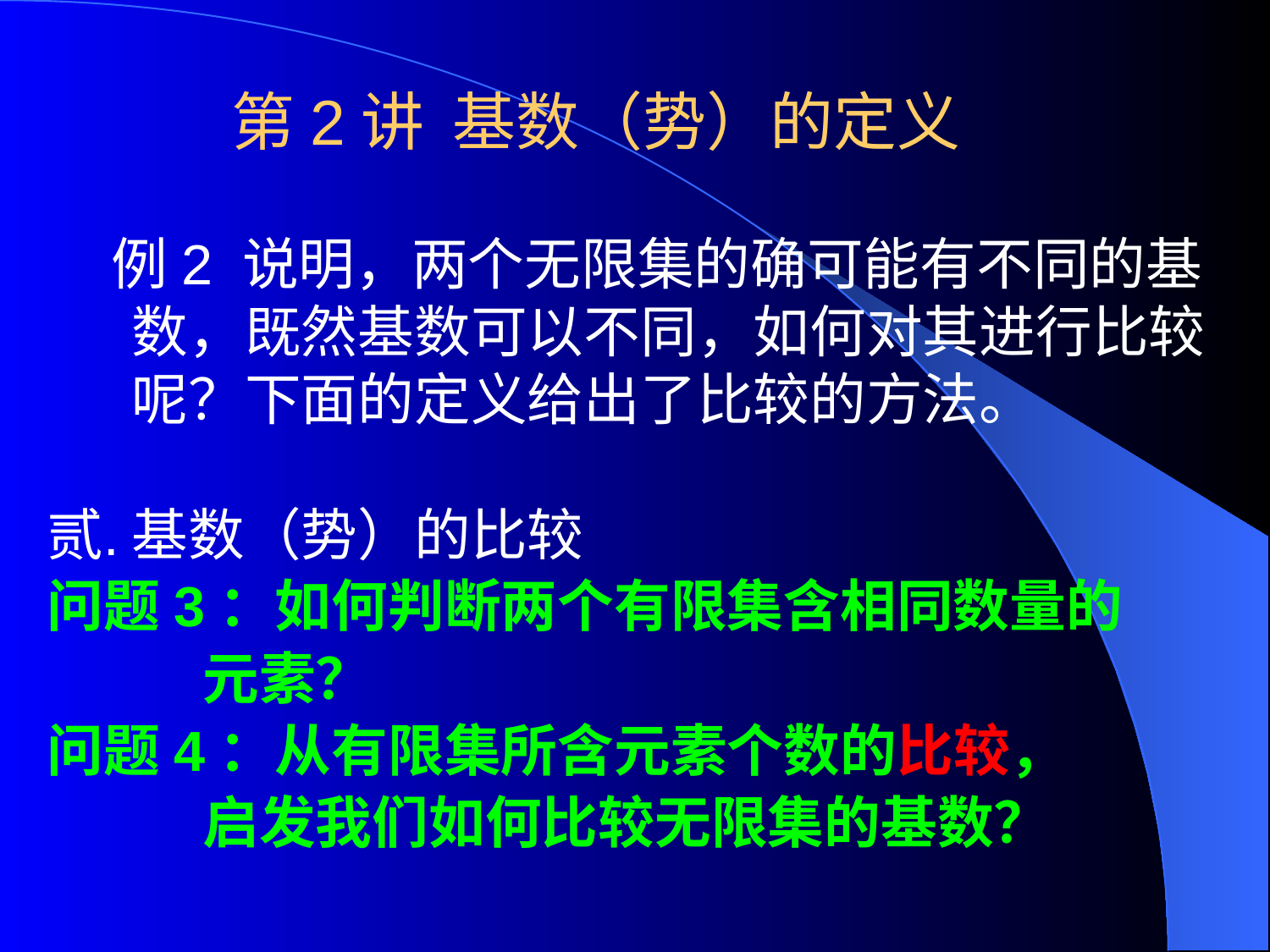

第2讲  基数（势）的定义
    例2 说明，两个无限集的确可能有不同的基数，既然基数可以不同，如何对其进行比较呢？下面的定义给出了比较的方法。

基数（势）的比较
问题3：如何判断两个有限集含相同数量的
           元素？
问题4：从有限集所含元素个数的比较，
           启发我们如何比较无限集的基数？